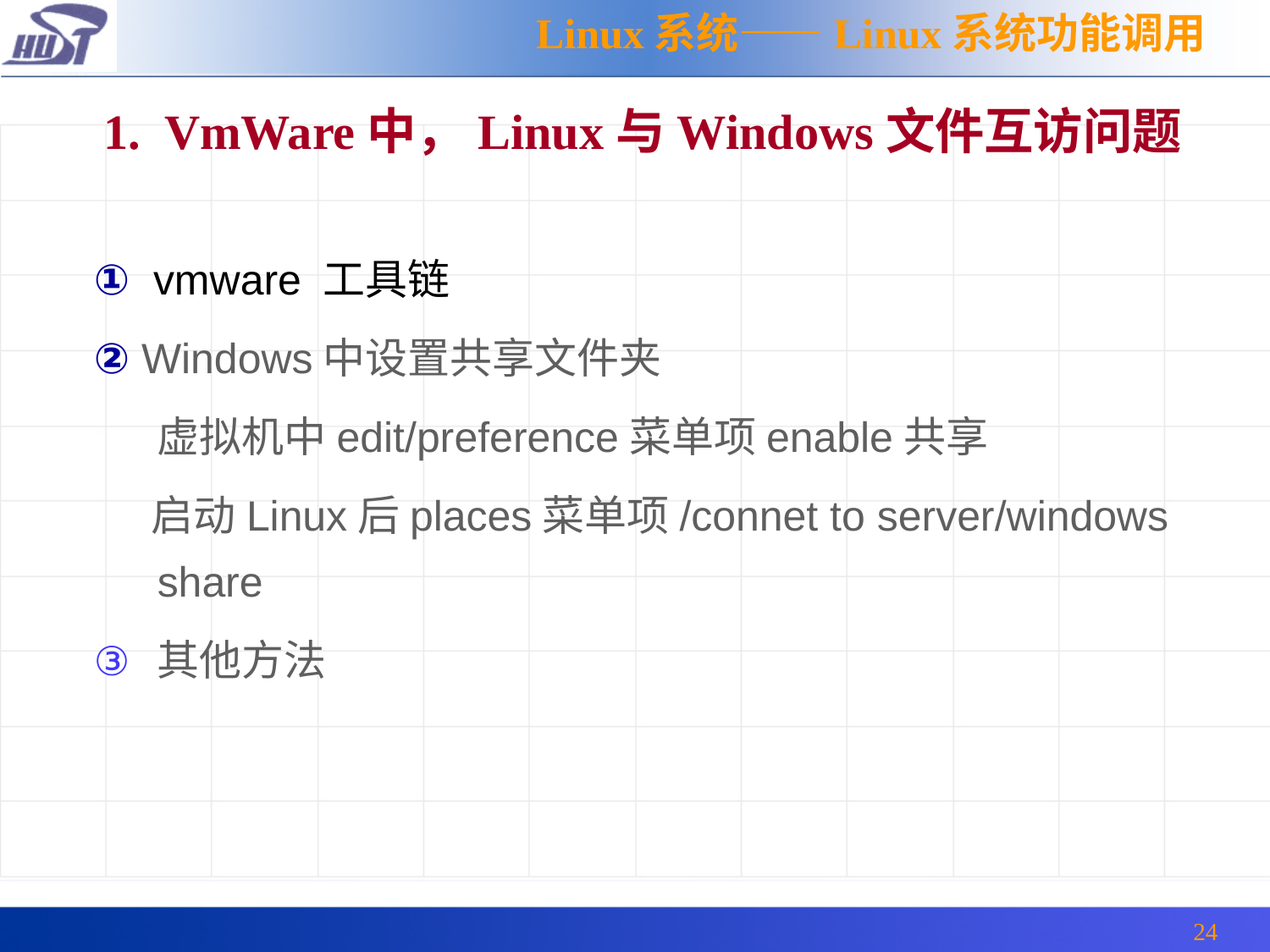

Linux系统——Linux系统功能调用
      1.  VmWare中，Linux与Windows文件互访问题
①  vmware 工具链
② Windows中设置共享文件夹
	虚拟机中edit/preference菜单项enable共享
     启动Linux后places菜单项/connet to server/windows share
其他方法

24